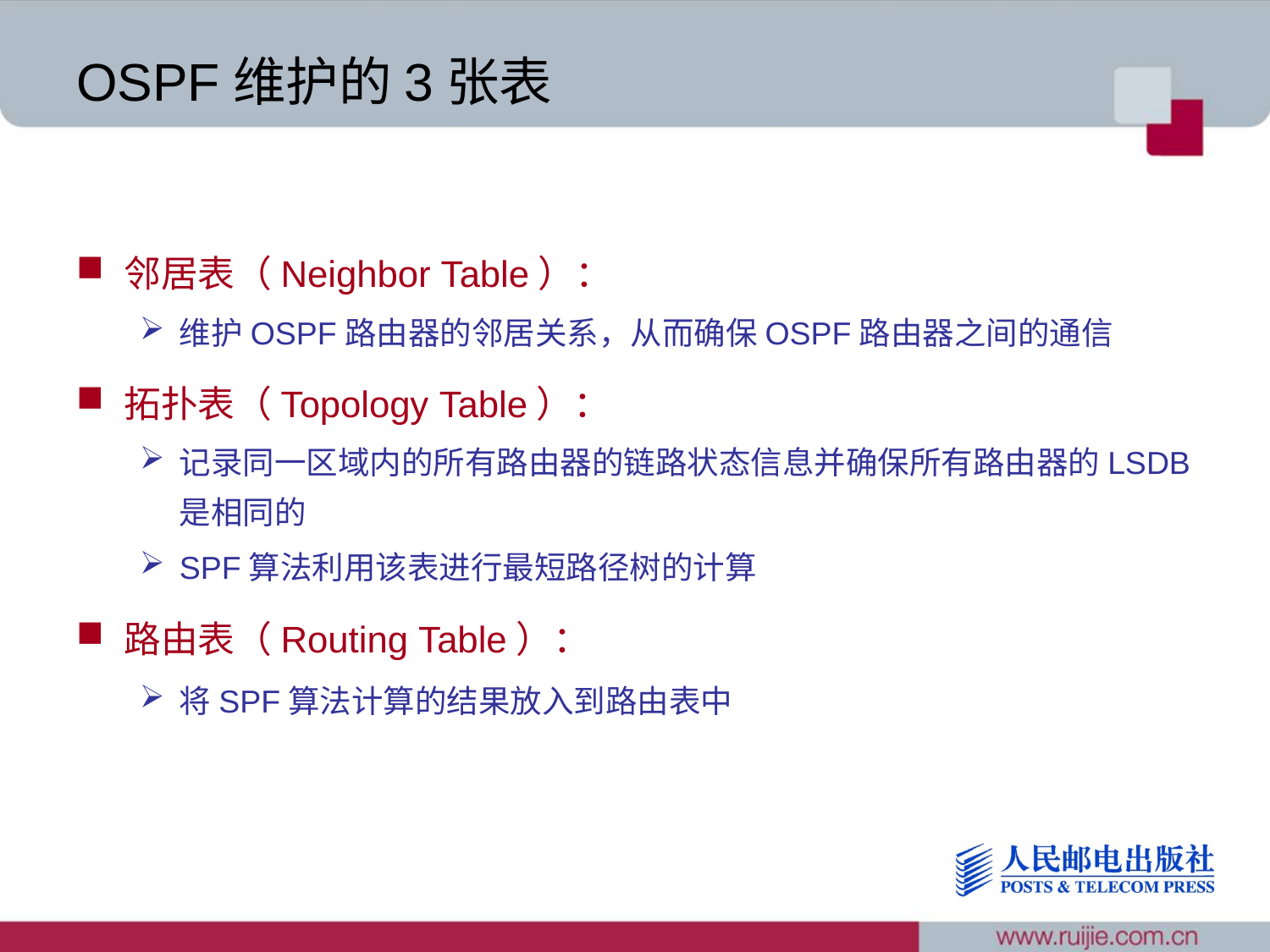

# OSPF维护的3张表
邻居表（Neighbor Table）：
维护OSPF路由器的邻居关系，从而确保OSPF路由器之间的通信
拓扑表（Topology Table）：
记录同一区域内的所有路由器的链路状态信息并确保所有路由器的LSDB是相同的
SPF算法利用该表进行最短路径树的计算
路由表（Routing Table）：
将SPF算法计算的结果放入到路由表中